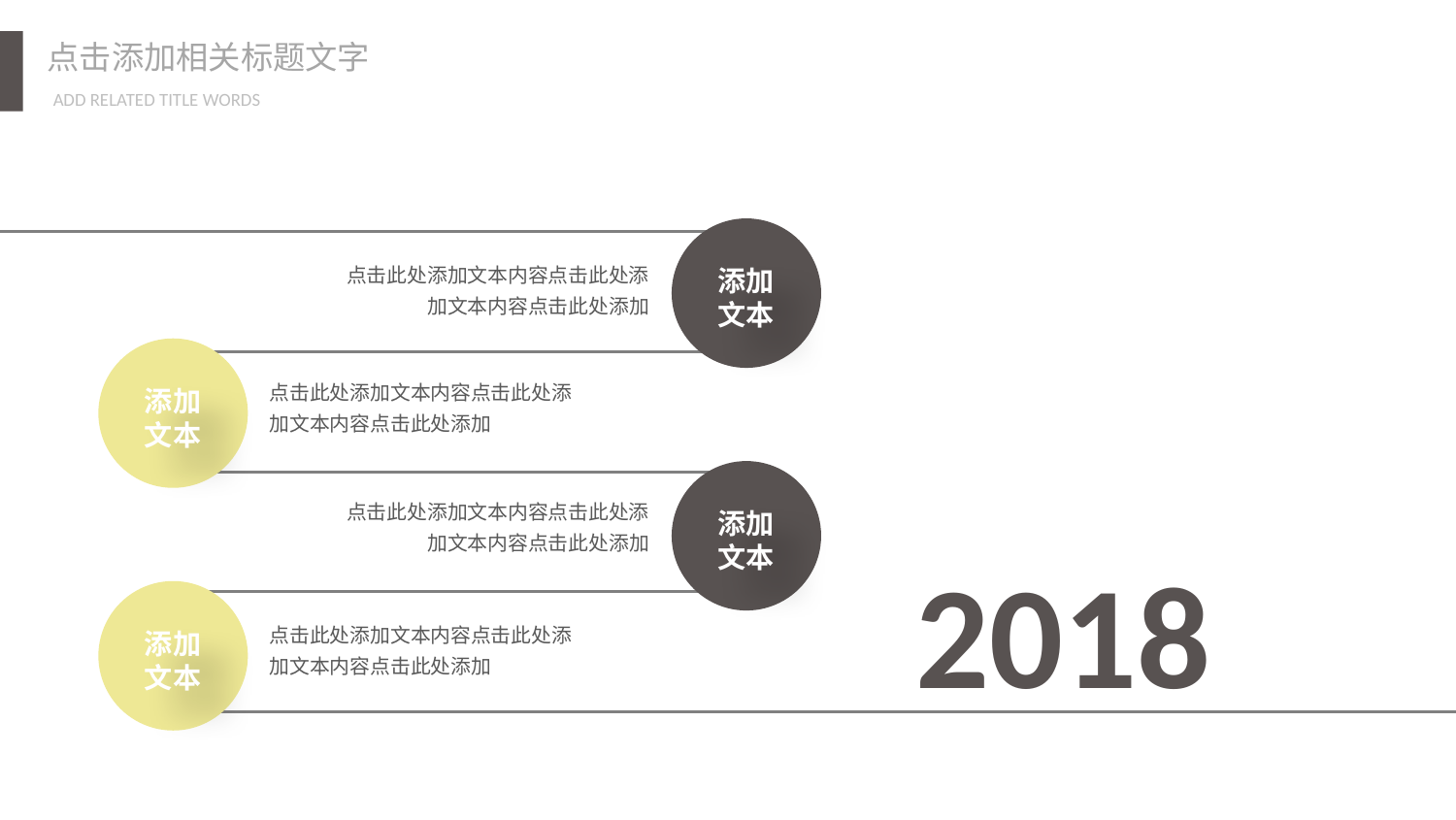

添加
文本
点击此处添加文本内容点击此处添加文本内容点击此处添加

添加
文本
点击此处添加文本内容点击此处添加文本内容点击此处添加

添加
文本
点击此处添加文本内容点击此处添加文本内容点击此处添加
2018

添加
文本
点击此处添加文本内容点击此处添加文本内容点击此处添加